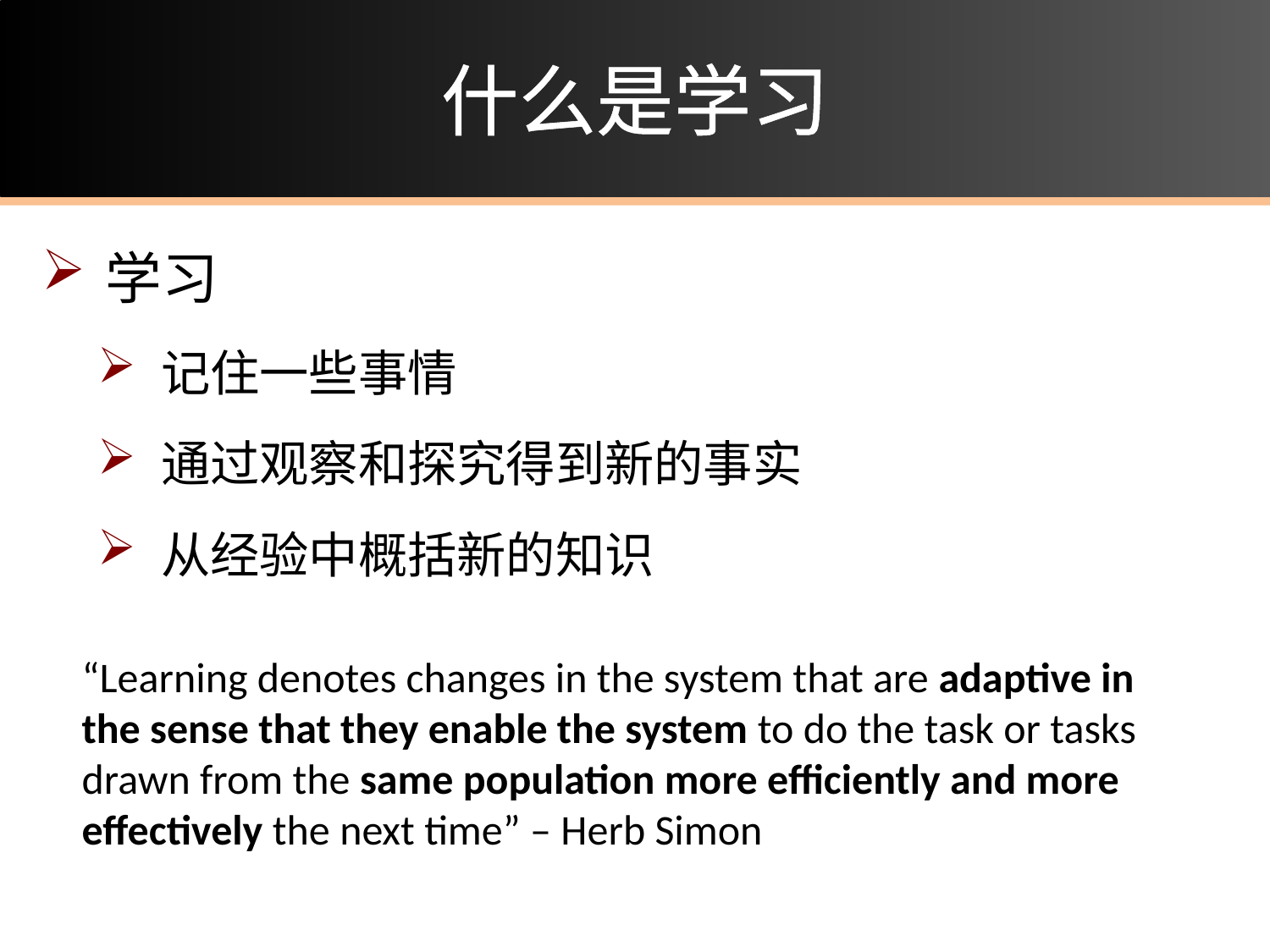

# 什么是学习
学习
记住一些事情
通过观察和探究得到新的事实
从经验中概括新的知识
“Learning denotes changes in the system that are adaptive in the sense that they enable the system to do the task or tasks drawn from the same population more efficiently and more effectively the next time” – Herb Simon